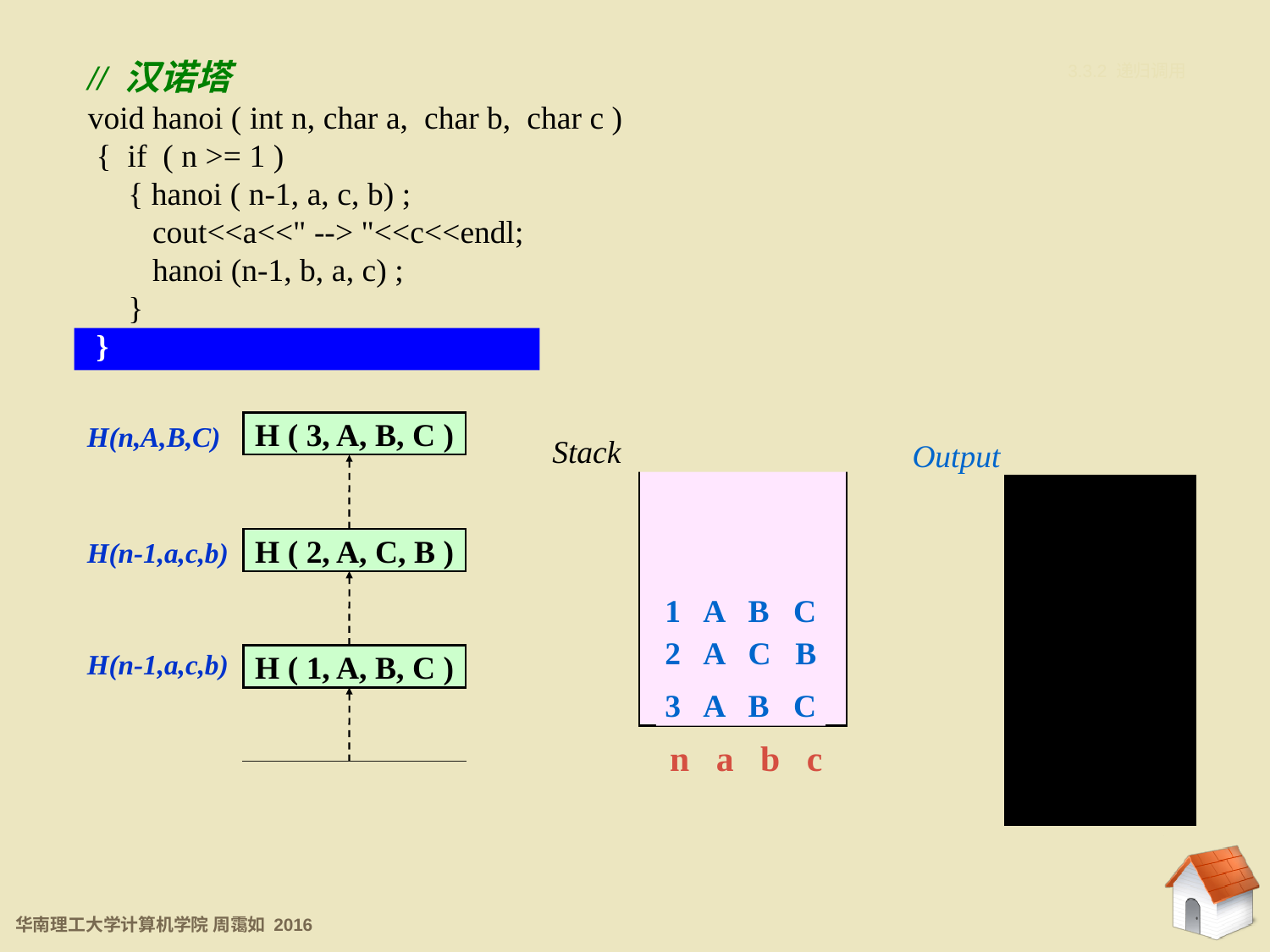

// 汉诺塔
void hanoi ( int n, char a,  char b,  char c )
 {  if  ( n >= 1 )
     { hanoi ( n-1, a, c, b) ;
        cout<<a<<" --> "<<c<<endl;
        hanoi (n-1, b, a, c) ;
     }
 }
3.3.2 递归调用

H(n,A,B,C)
H ( 3, A, B, C )
Stack

n   a   b   c
Output

H(n-1,a,c,b)
H ( 2, A, C, B )

0   A   C   B

1   A   B   C
2   A   C   B
H(n-1,a,c,b)
H ( 1, A, B, C )
3   A   B   C

H(n-1,a,c,b)

H ( 0, A, C, B )